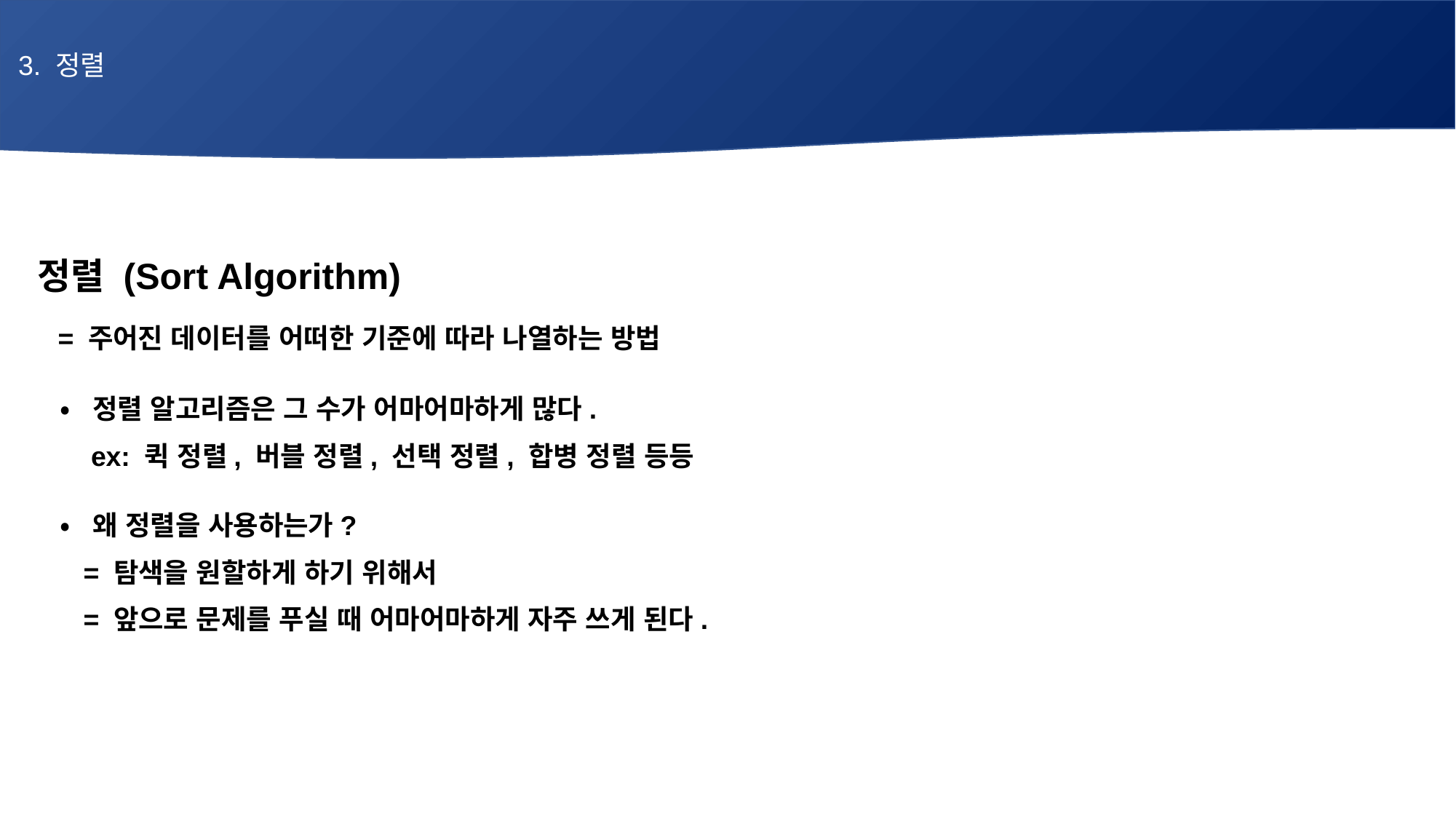

3. 정렬
# 매주 1 과제 LV2
정렬 (Sort Algorithm)
  = 주어진 데이터를 어떠한 기준에 따라 나열하는 방법

   •  정렬 알고리즘은 그 수가 어마어마하게 많다.
       ex: 퀵 정렬, 버블 정렬, 선택 정렬, 합병 정렬 등등

   •  왜 정렬을 사용하는가?
      = 탐색을 원할하게 하기 위해서
      = 앞으로 문제를 푸실 때 어마어마하게 자주 쓰게 된다.